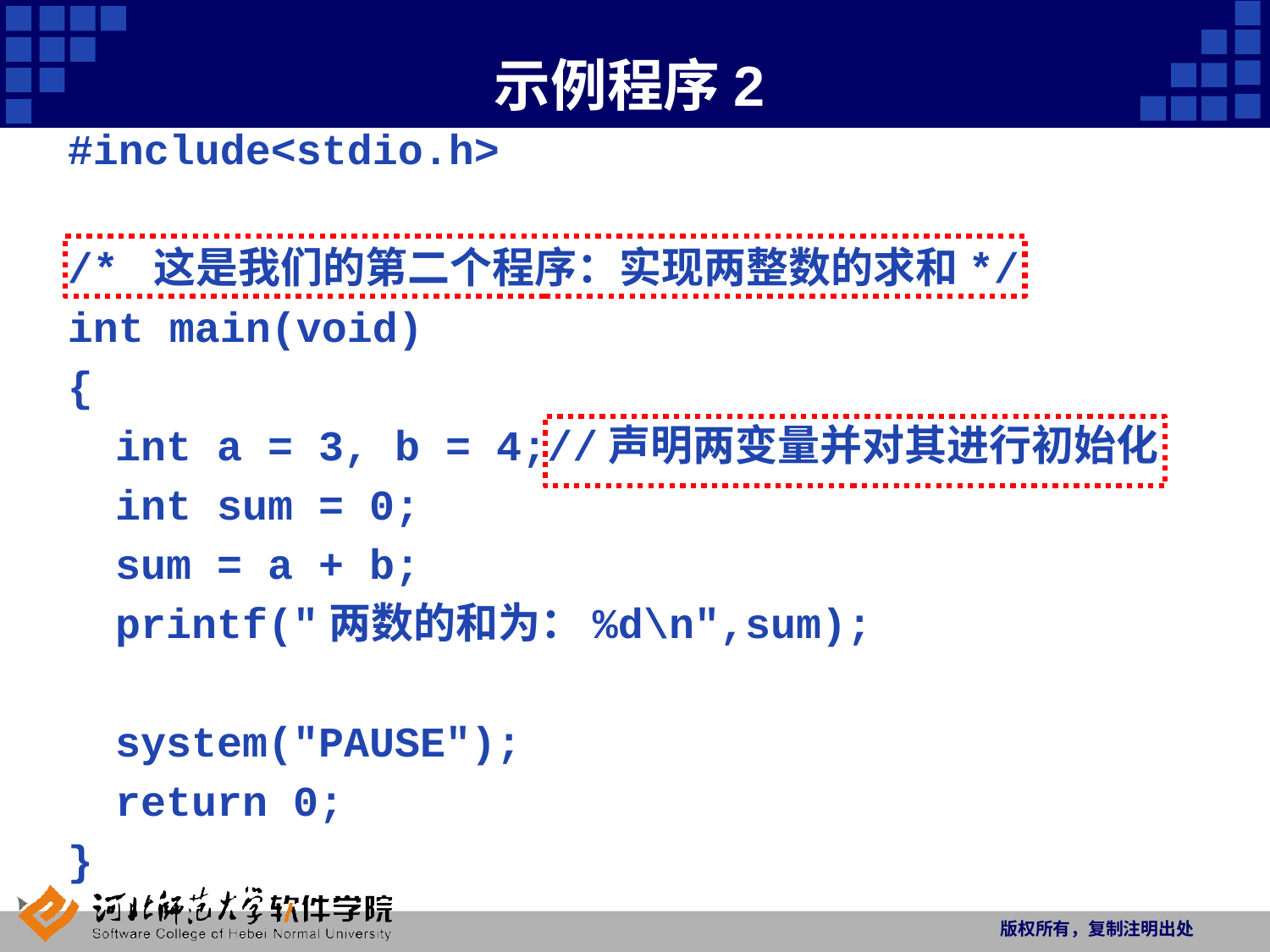

# 示例程序2
#include<stdio.h>

/* 这是我们的第二个程序：实现两整数的求和*/
int main(void)
{
	int a = 3, b = 4;//声明两变量并对其进行初始化
	int sum = 0;
	sum = a + b;
	printf("两数的和为：%d\n",sum);

	system("PAUSE");
	return 0;
}

版权所有，复制注明出处